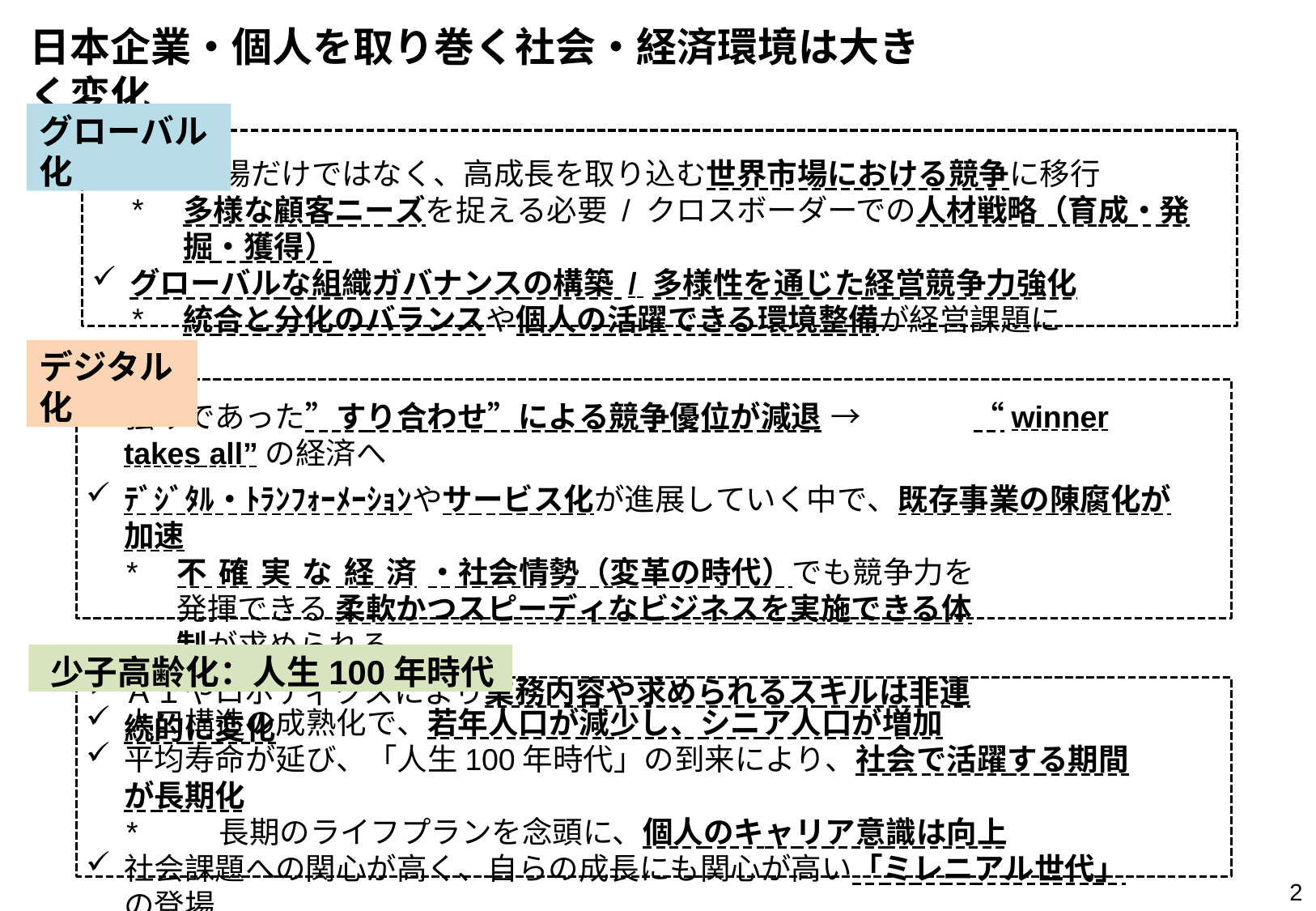

# 日本企業・個人を取り巻く社会・経済環境は大きく変化
グローバル化

国内市場だけではなく、高成長を取り込む世界市場における競争に移行
多様な顧客ニーズを捉える必要 / クロスボーダーでの人材戦略（育成・発掘・獲得）
グローバルな組織ガバナンスの構築 / 多様性を通じた経営競争力強化
統合と分化のバランスや個人の活躍できる環境整備が経営課題に
デジタル化

強みであった”すり合わせ”による競争優位が減退	→	“winner takes all”の経済へ
ﾃﾞｼﾞﾀﾙ・ﾄﾗﾝﾌｫｰﾒｰｼｮﾝやサービス化が進展していく中で、既存事業の陳腐化が加速
*	不確実な経済・社会情勢（変革の時代）でも競争力を発揮できる 柔軟かつスピーディなビジネスを実施できる体制が求められる
ＡＩやロボティクスにより業務内容や求められるスキルは非連続的に変化
少子高齢化：人生100年時代

人口構造の成熟化で、若年人口が減少し、シニア人口が増加
平均寿命が延び、「人生100年時代」の到来により、社会で活躍する期間が長期化
*	長期のライフプランを念頭に、個人のキャリア意識は向上
社会課題への関心が高く、自らの成長にも関心が高い「ミレニアル世代」の登場
2